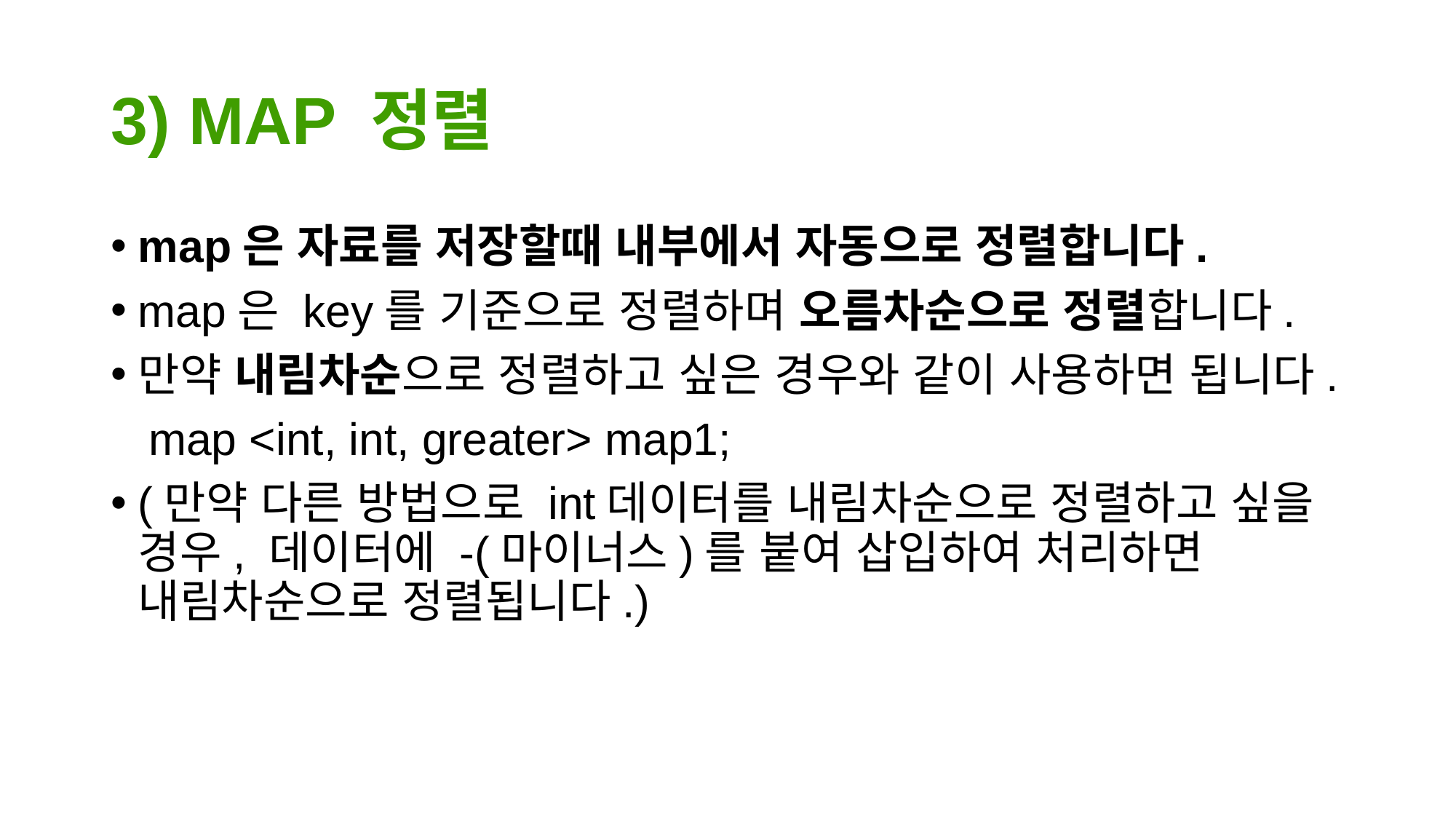

# 3) MAP 정렬
map은 자료를 저장할때 내부에서 자동으로 정렬합니다.
map은 key를 기준으로 정렬하며 오름차순으로 정렬합니다.
만약 내림차순으로 정렬하고 싶은 경우와 같이 사용하면 됩니다.
   map <int, int, greater> map1;
(만약 다른 방법으로 int데이터를 내림차순으로 정렬하고 싶을 경우, 데이터에 -(마이너스)를 붙여 삽입하여 처리하면 내림차순으로 정렬됩니다.)